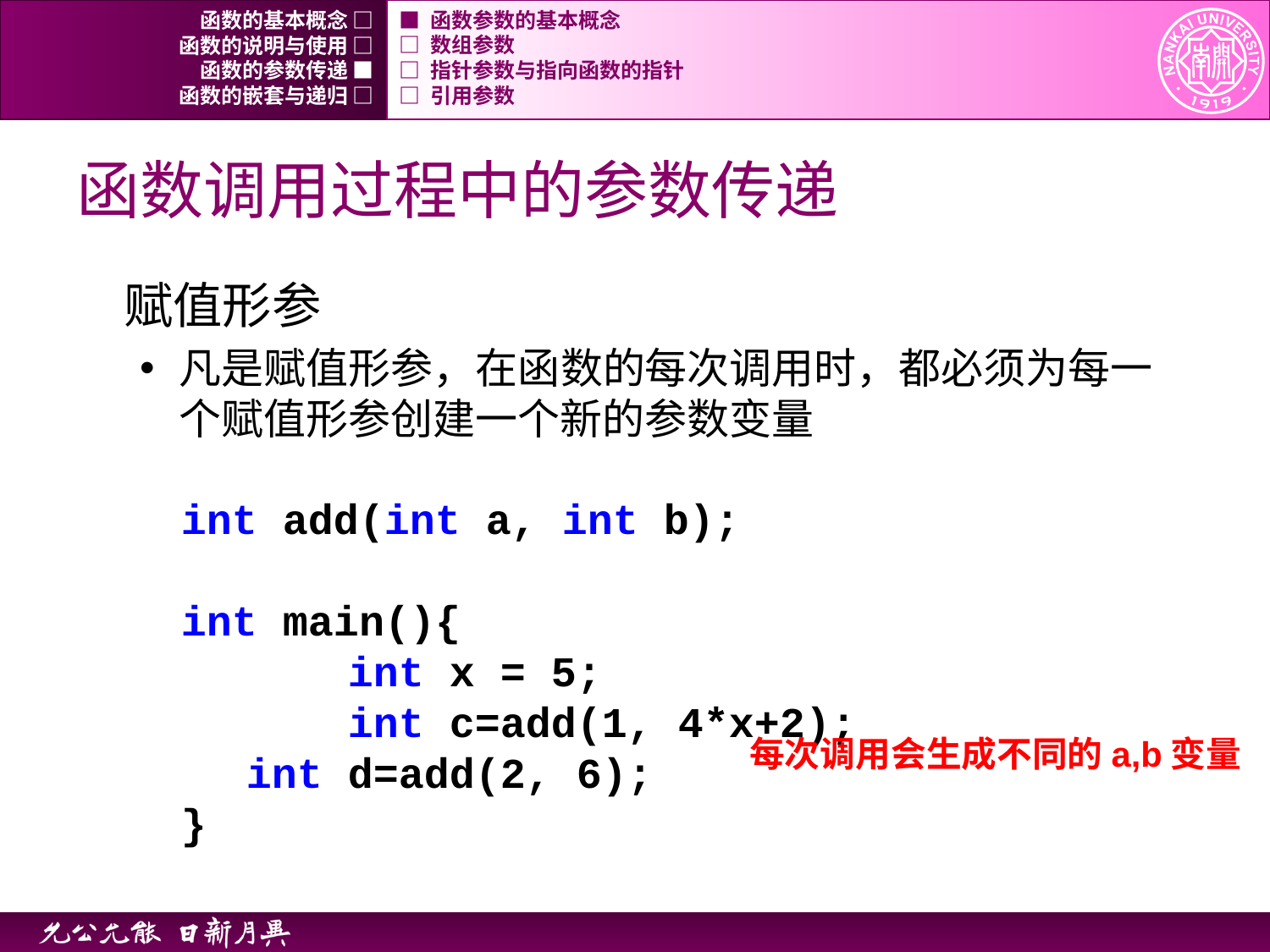

函数的基本概念 □
■ 函数参数的基本概念
函数的说明与使用 □
□ 数组参数
函数的参数传递 ■
□ 指针参数与指向函数的指针
函数的嵌套与递归 □
□ 引用参数
# 函数调用过程中的参数传递
赋值形参
凡是赋值形参，在函数的每次调用时，都必须为每一个赋值形参创建一个新的参数变量
int add(int a, int b);

int main(){
		int x = 5;
		int c=add(1, 4*x+2);
	 int d=add(2, 6);
}

每次调用会生成不同的a,b变量